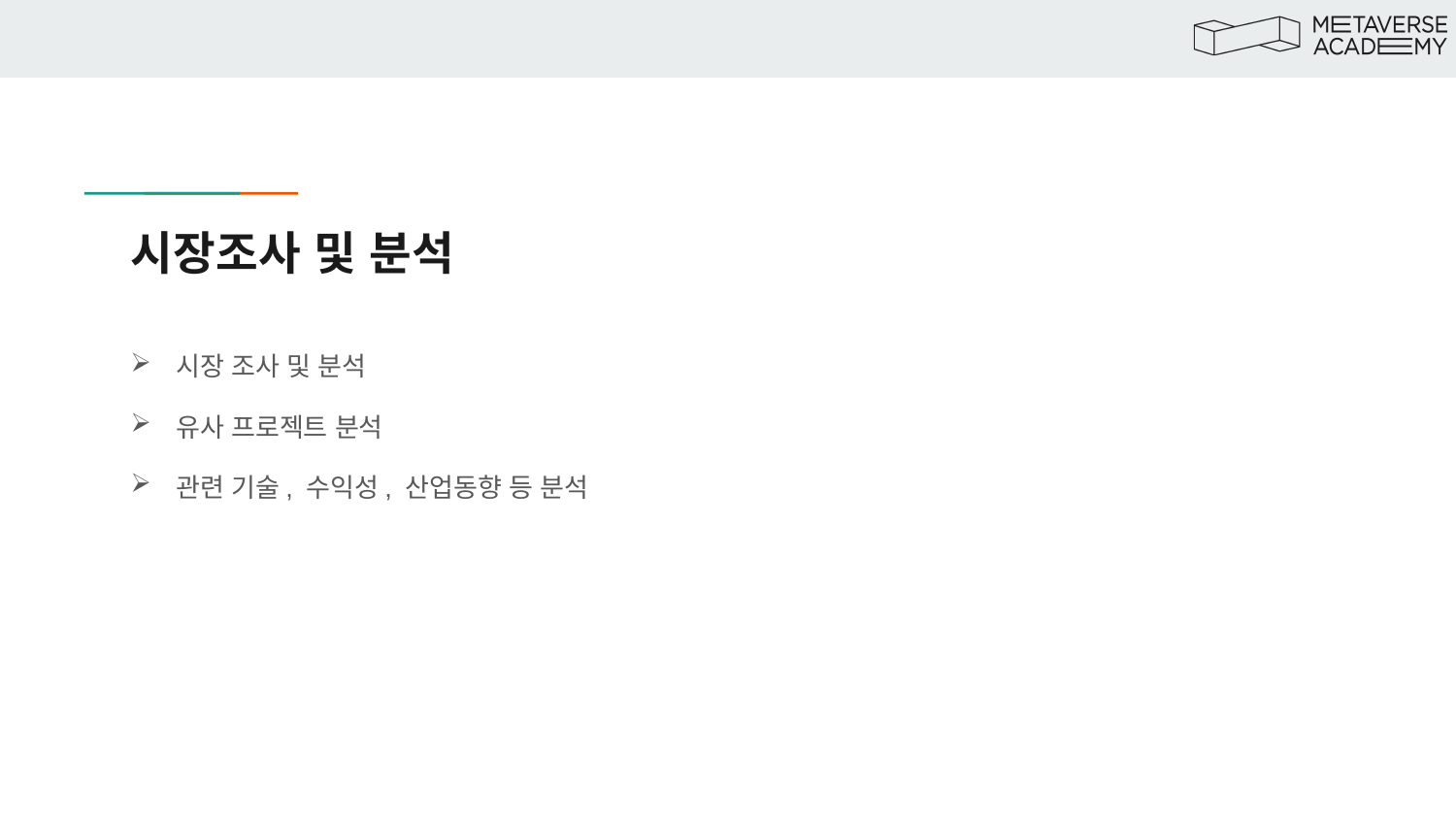

# 시장조사 및 분석
시장 조사 및 분석
유사 프로젝트 분석
관련 기술, 수익성, 산업동향 등 분석